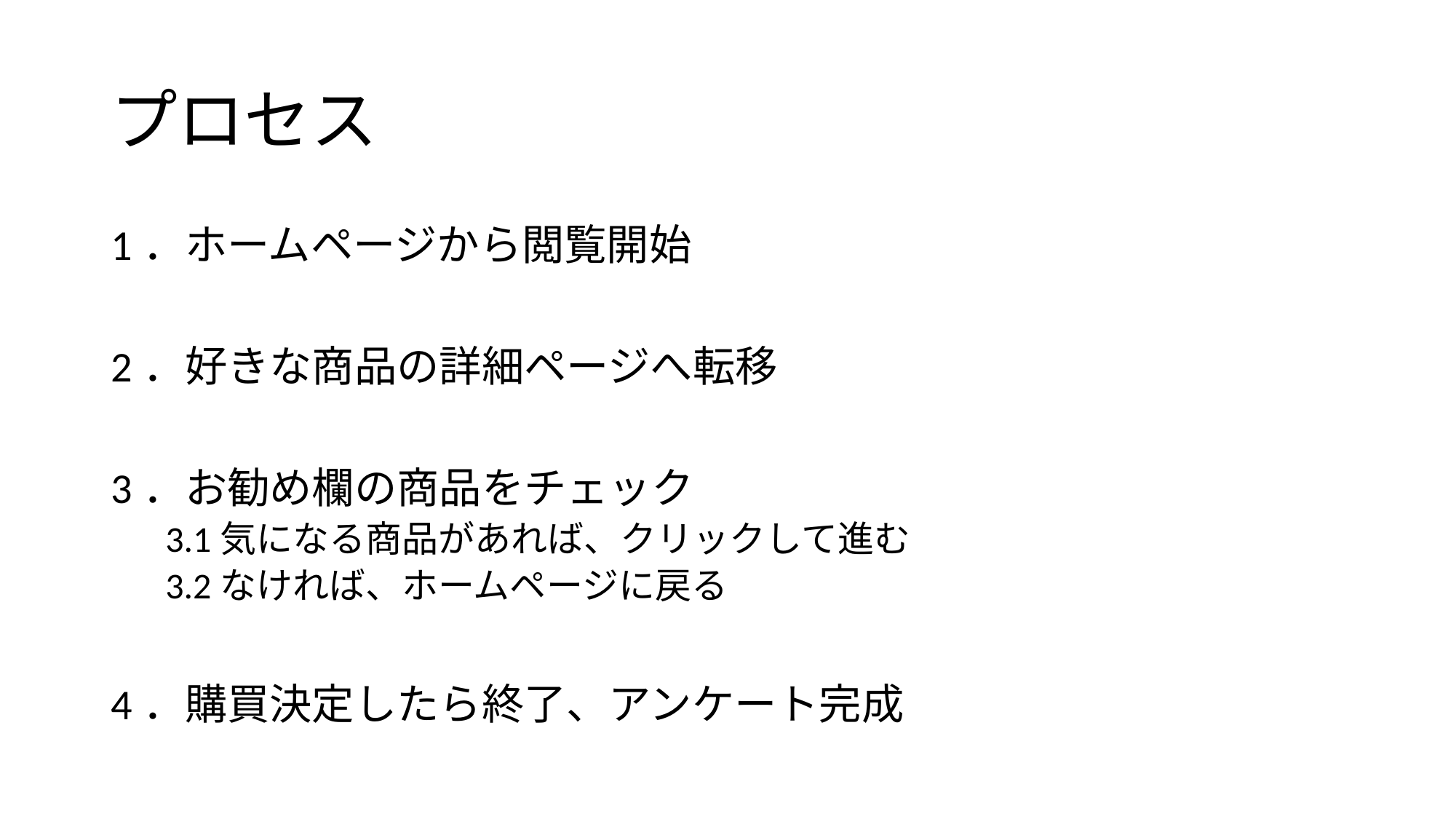

# プロセス
1．ホームページから閲覧開始

2．好きな商品の詳細ページへ転移

3．お勧め欄の商品をチェック
3.1気になる商品があれば、クリックして進む
3.2なければ、ホームページに戻る

4．購買決定したら終了、アンケート完成